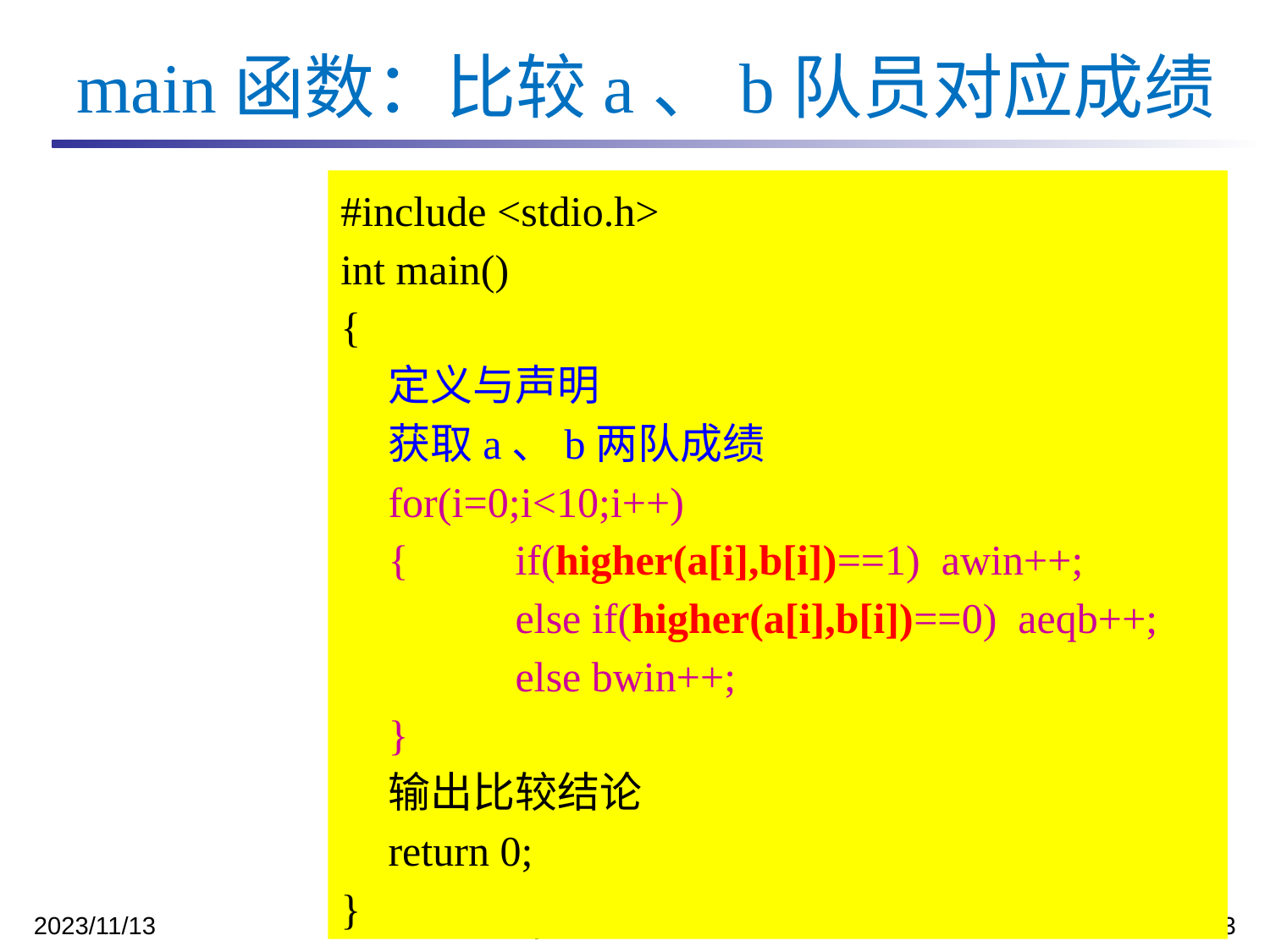

main函数：比较a、b队员对应成绩
#include <stdio.h>
int main()
{
	定义与声明
	获取a、b两队成绩
	for(i=0;i<10;i++)
	{ 	if(higher(a[i],b[i])==1)  awin++;
   		else if(higher(a[i],b[i])==0)  aeqb++;
          	else bwin++;
	}
	输出比较结论
	return 0;
}
2023/11/13
王化雨 whuayu000@163.com 13306442222
82/23